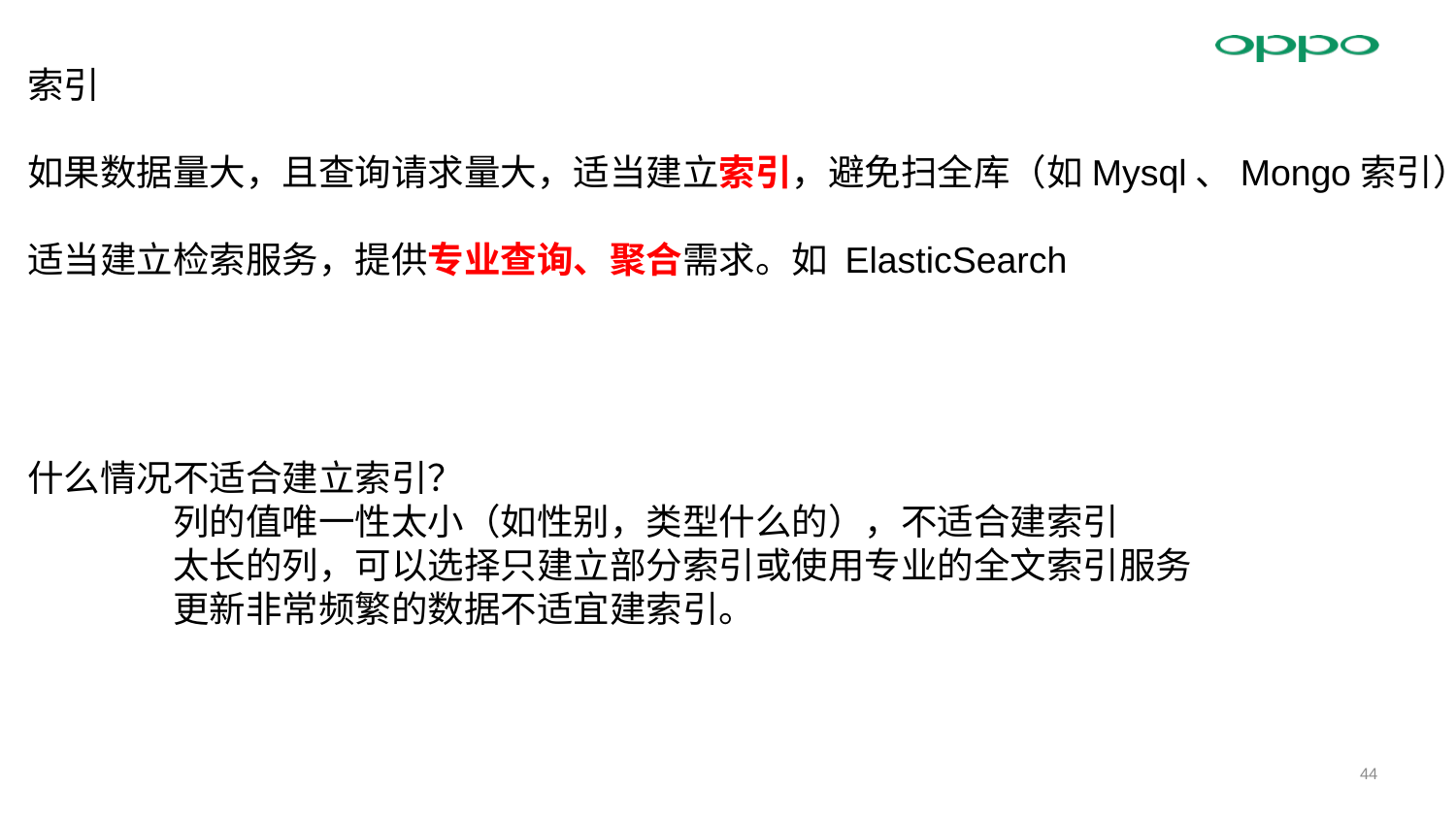

索引

如果数据量大，且查询请求量大，适当建立索引，避免扫全库（如Mysql、Mongo索引）

适当建立检索服务，提供专业查询、聚合需求。如 ElasticSearch

什么情况不适合建立索引？
	列的值唯一性太小（如性别，类型什么的），不适合建索引
	太长的列，可以选择只建立部分索引或使用专业的全文索引服务
	更新非常频繁的数据不适宜建索引。